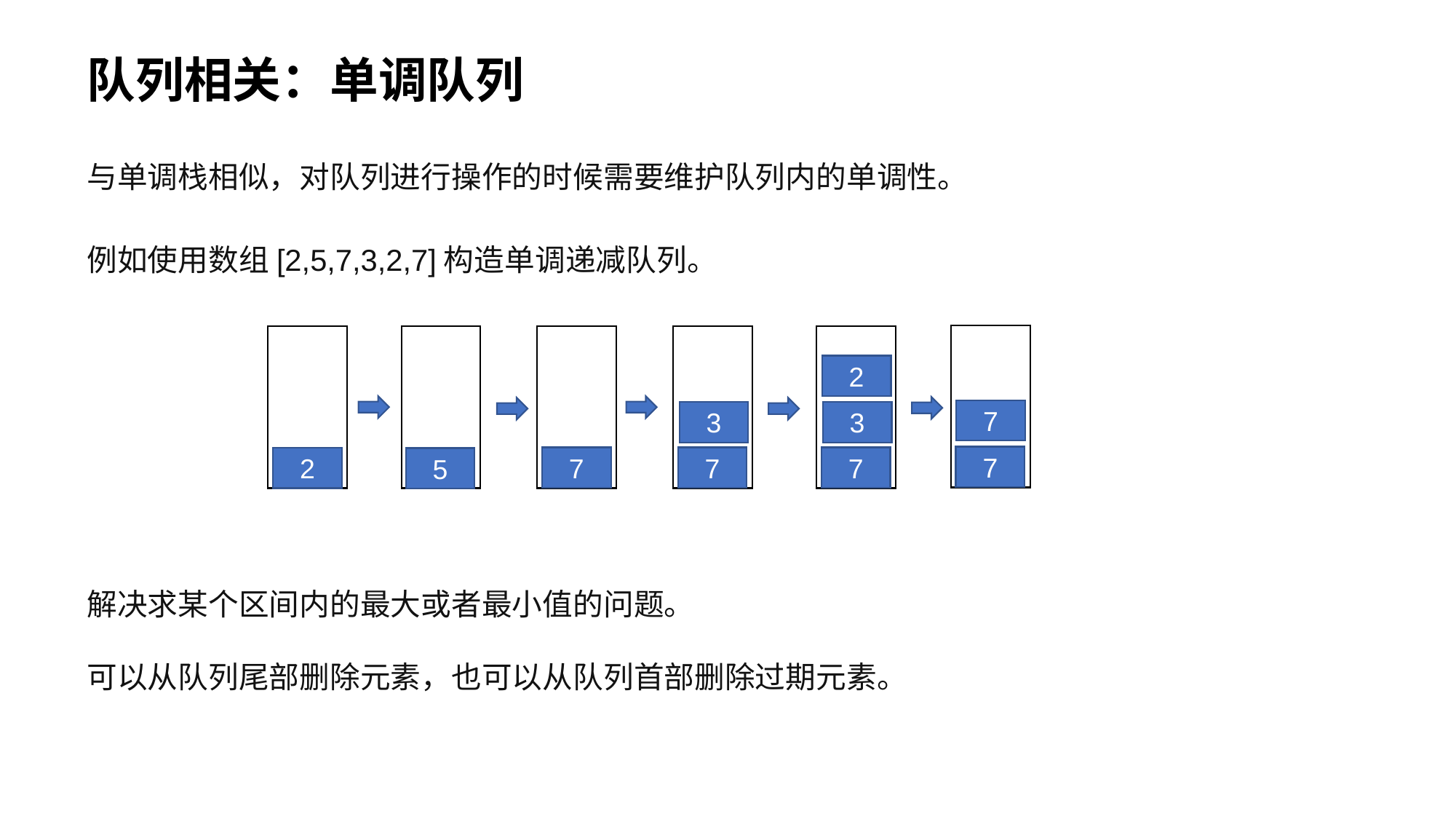

队列相关：单调队列
与单调栈相似，对队列进行操作的时候需要维护队列内的单调性。
例如使用数组[2,5,7,3,2,7]构造单调递减队列。

2

7
3
3
7
7
7
7
2
5
解决求某个区间内的最大或者最小值的问题。

可以从队列尾部删除元素，也可以从队列首部删除过期元素。